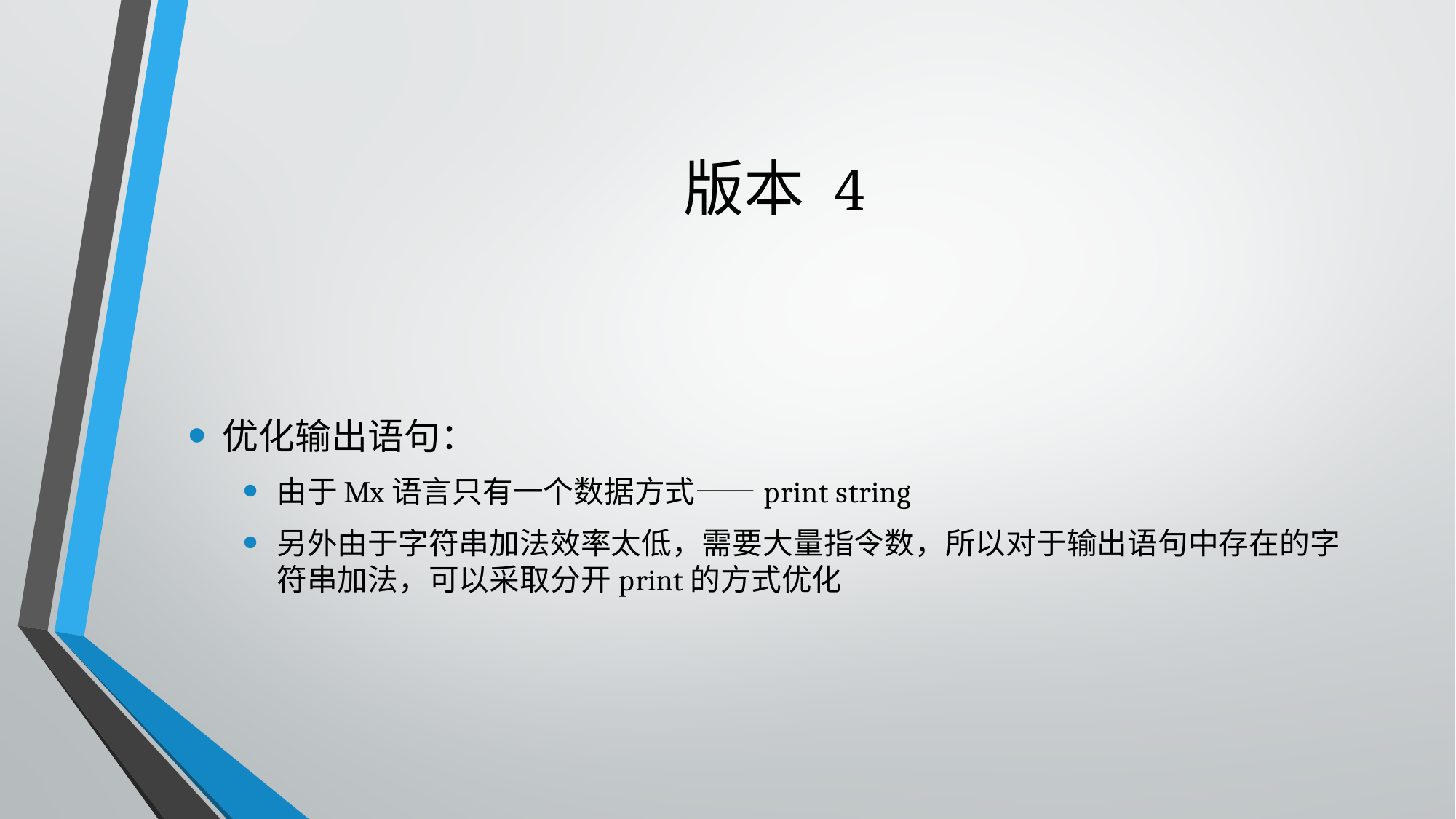

# 版本 4
优化输出语句：
由于Mx语言只有一个数据方式——print string
另外由于字符串加法效率太低，需要大量指令数，所以对于输出语句中存在的字符串加法，可以采取分开print的方式优化